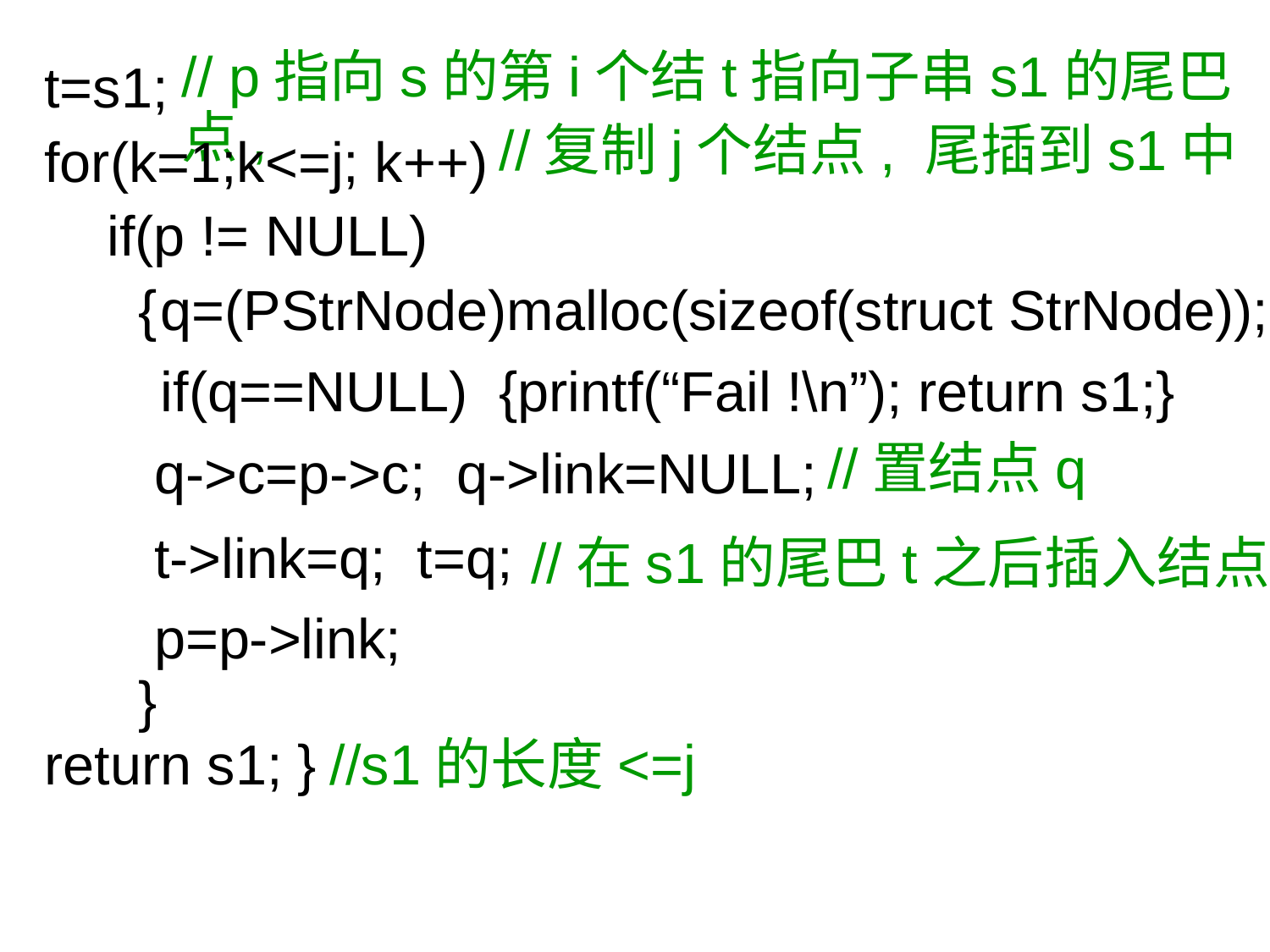

t=s1;
// p指向s的第i个结点,
t指向子串s1的尾巴
for(k=1;k<=j; k++)
//复制j个结点, 尾插到s1中
    if(p != NULL)
      {
q=(PStrNode)malloc(sizeof(struct StrNode));
if(q==NULL)  {printf(“Fail !\n”); return s1;}
       q->c=p->c;  q->link=NULL;
//置结点q
       t->link=q;  t=q;
//在s1的尾巴t之后插入结点q
       p=p->link;
      }
return s1; }
//s1的长度<=j